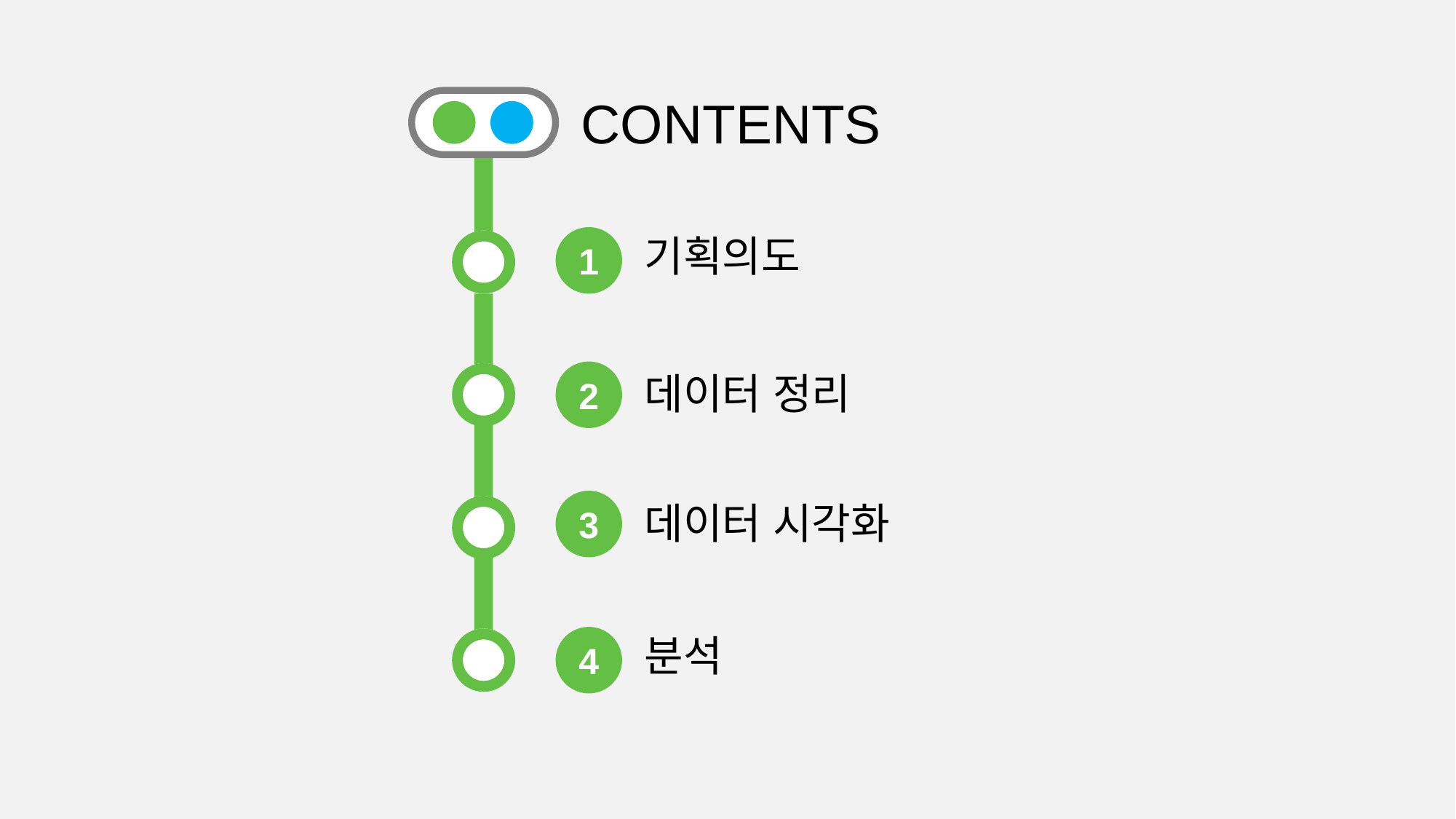

CONTENTS

기획의도
1

데이터 정리
2

3
데이터 시각화

분석
4